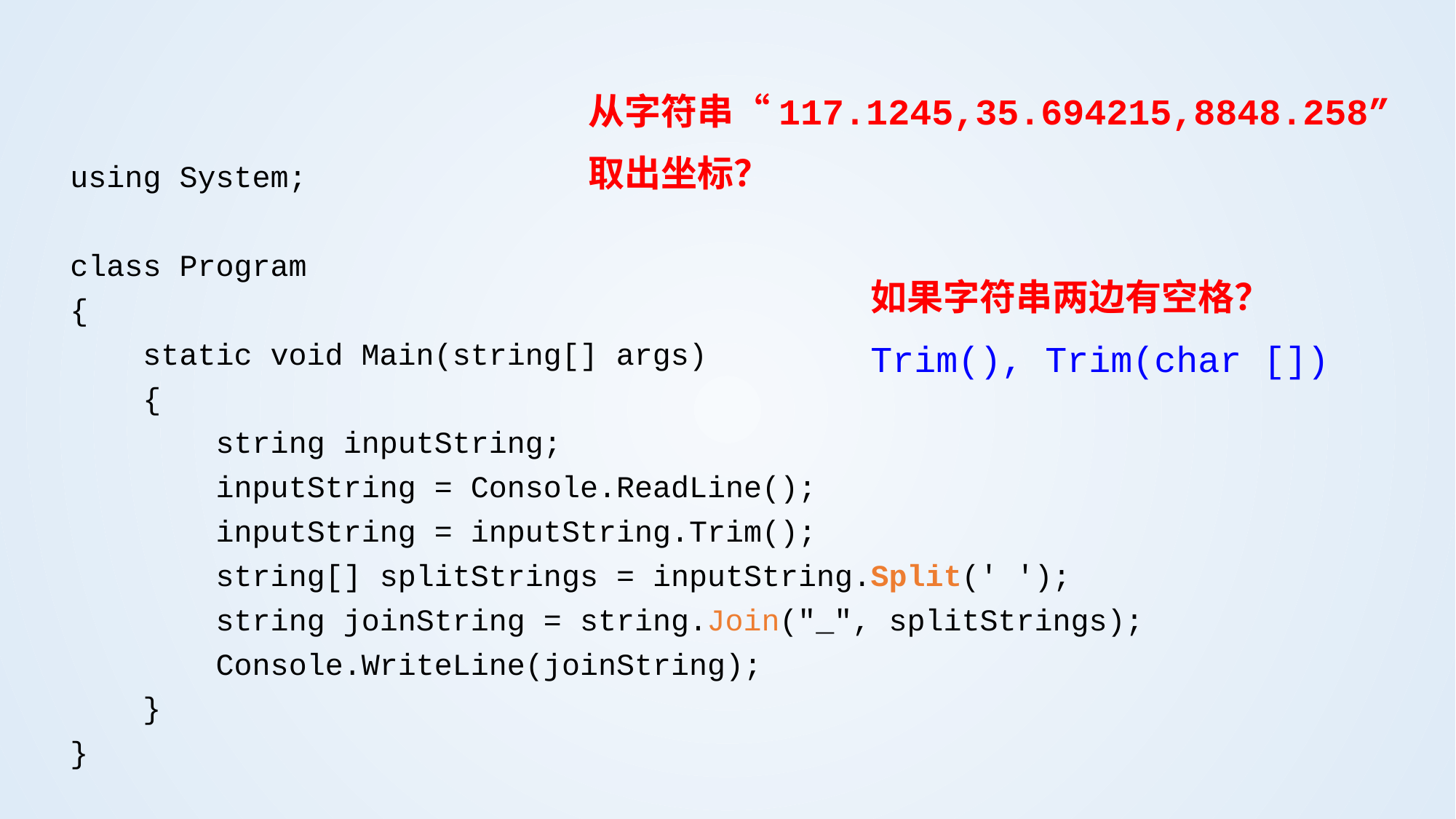

从字符串“117.1245,35.694215,8848.258”
取出坐标？
using System;

class Program
{
    static void Main(string[] args)
    {
        string inputString;
        inputString = Console.ReadLine();
        inputString = inputString.Trim();
        string[] splitStrings = inputString.Split(' ');
        string joinString = string.Join("_", splitStrings);
        Console.WriteLine(joinString);
    }
}
如果字符串两边有空格？
Trim(), Trim(char [])